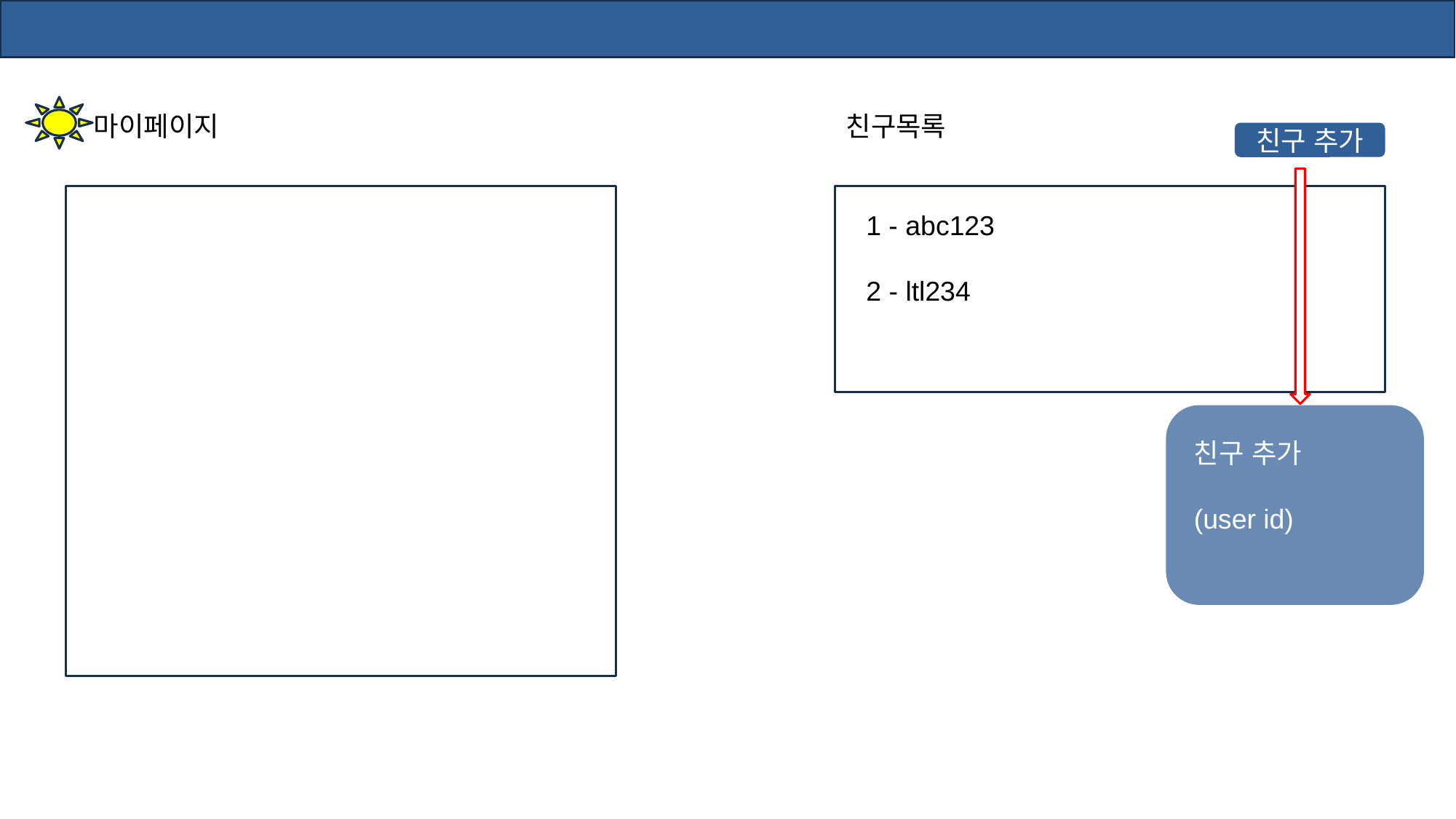

마이페이지
친구목록
친구 추가

1 - abc123

2 - ltl234

친구 추가

(user id)